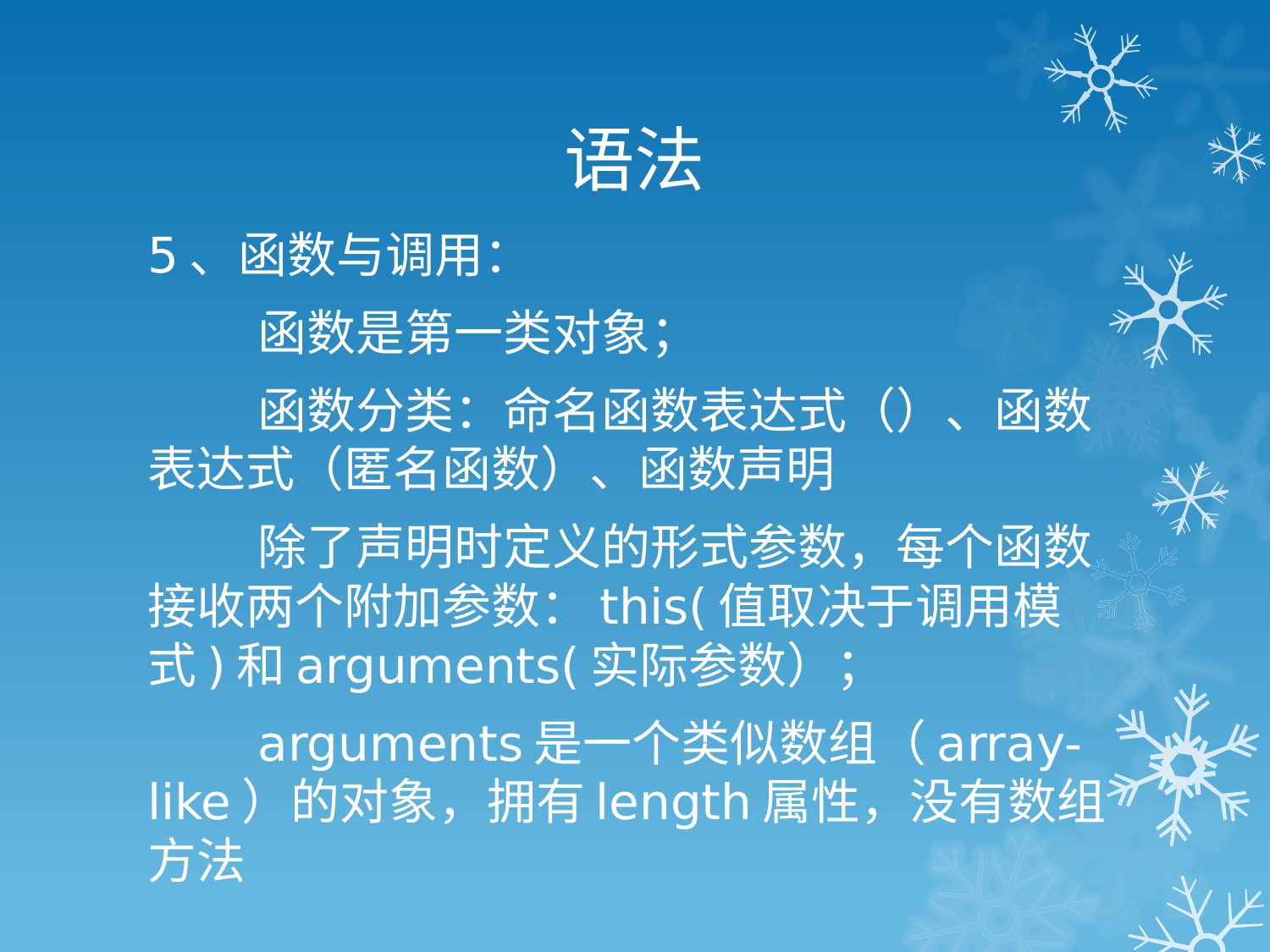

# 语法
5、函数与调用：
	函数是第一类对象；
	函数分类：命名函数表达式（）、函数表达式（匿名函数）、函数声明
	除了声明时定义的形式参数，每个函数接收两个附加参数：this(值取决于调用模式)和arguments(实际参数）；
	arguments是一个类似数组（array-like）的对象，拥有length属性，没有数组方法